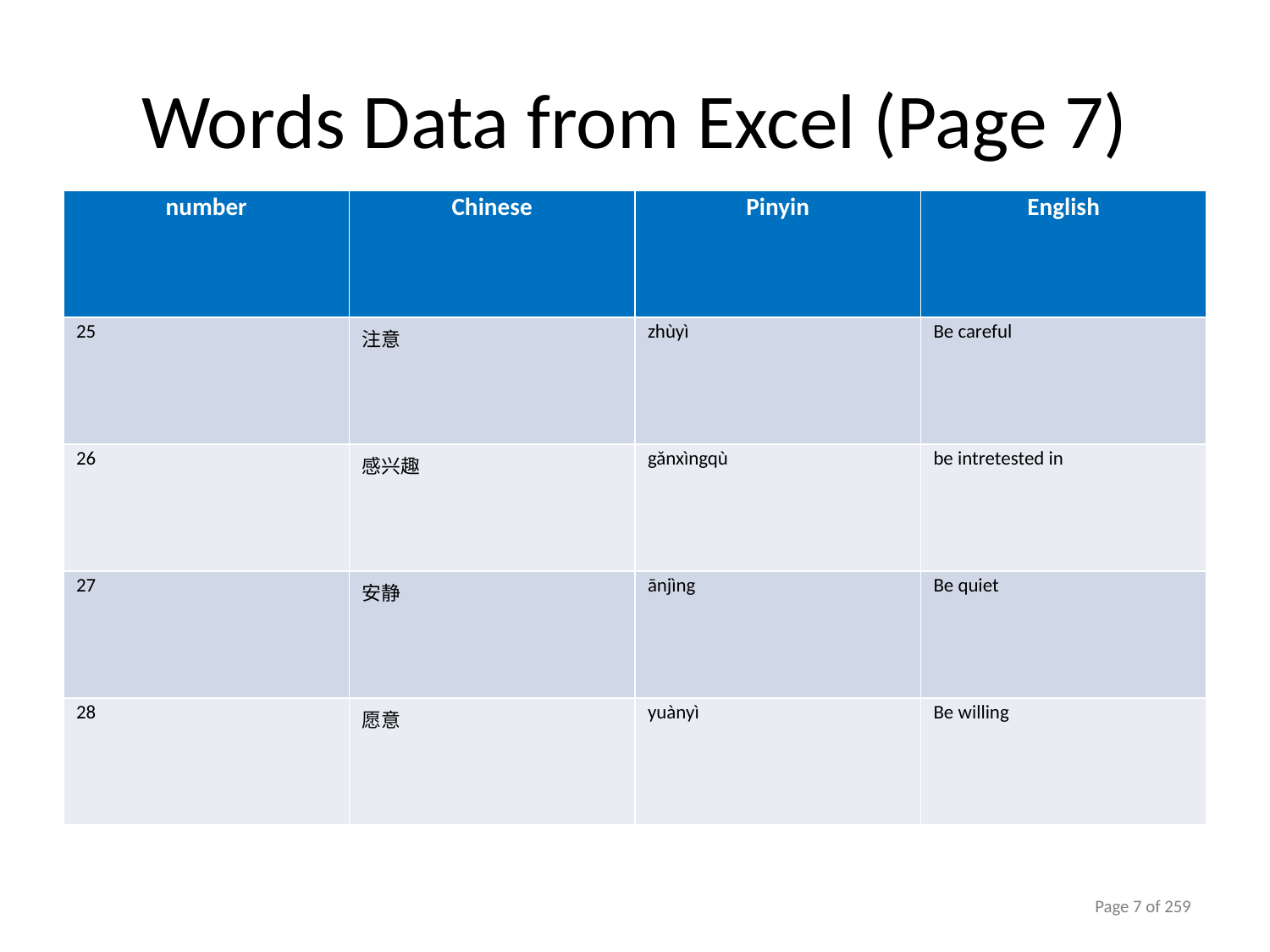

# Words Data from Excel (Page 7)
| number | Chinese | Pinyin | English |
| --- | --- | --- | --- |
| 25 | 注意 | zhùyì | Be careful |
| 26 | 感兴趣 | gǎnxìngqù | be intretested in |
| 27 | 安静 | ānjìng | Be quiet |
| 28 | 愿意 | yuànyì | Be willing |

Page 7 of 259